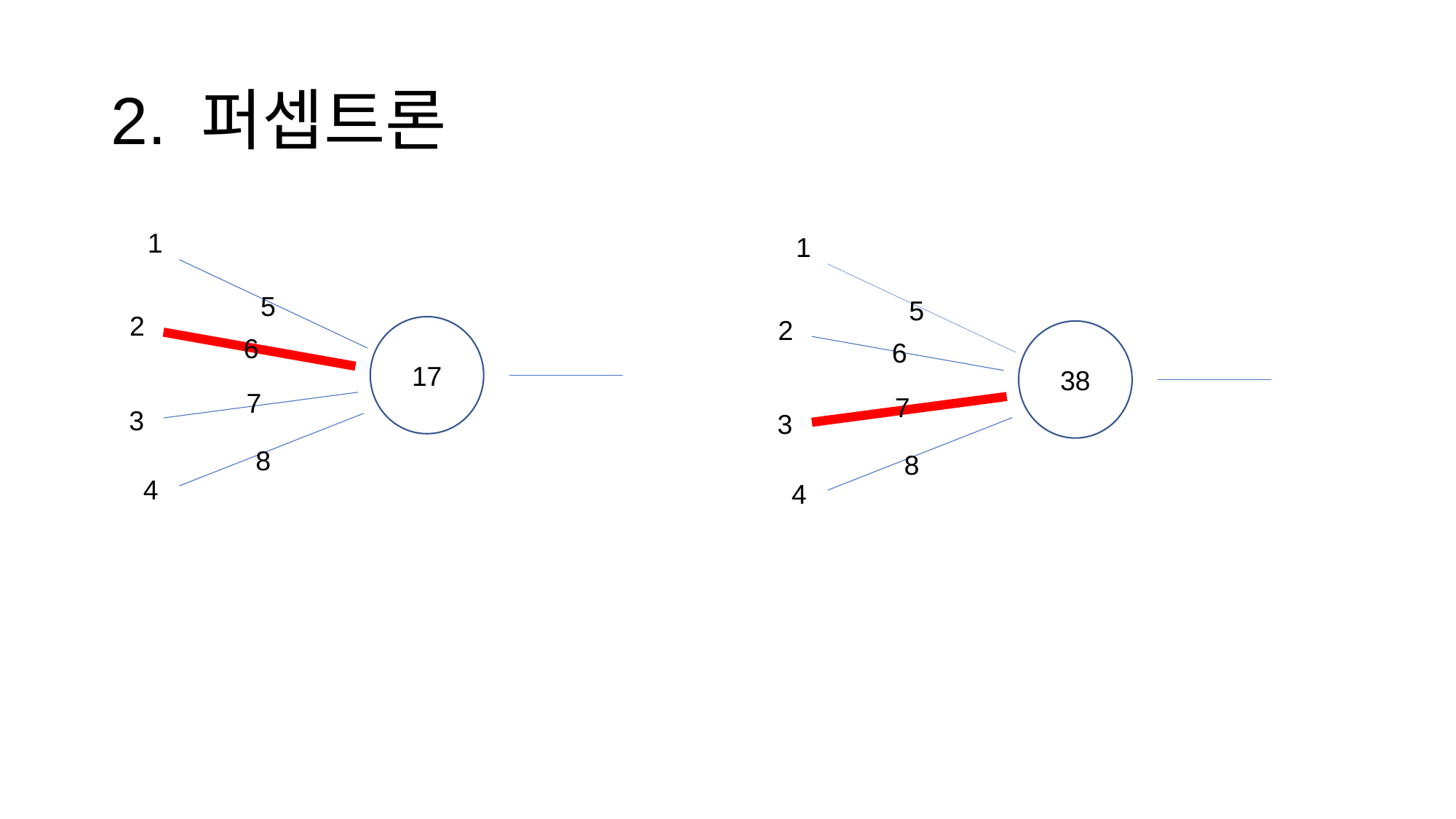

# 2. 퍼셉트론
1
5
2
17
6
7
3
8
4
1
5
2
38
6
7
3
8
4